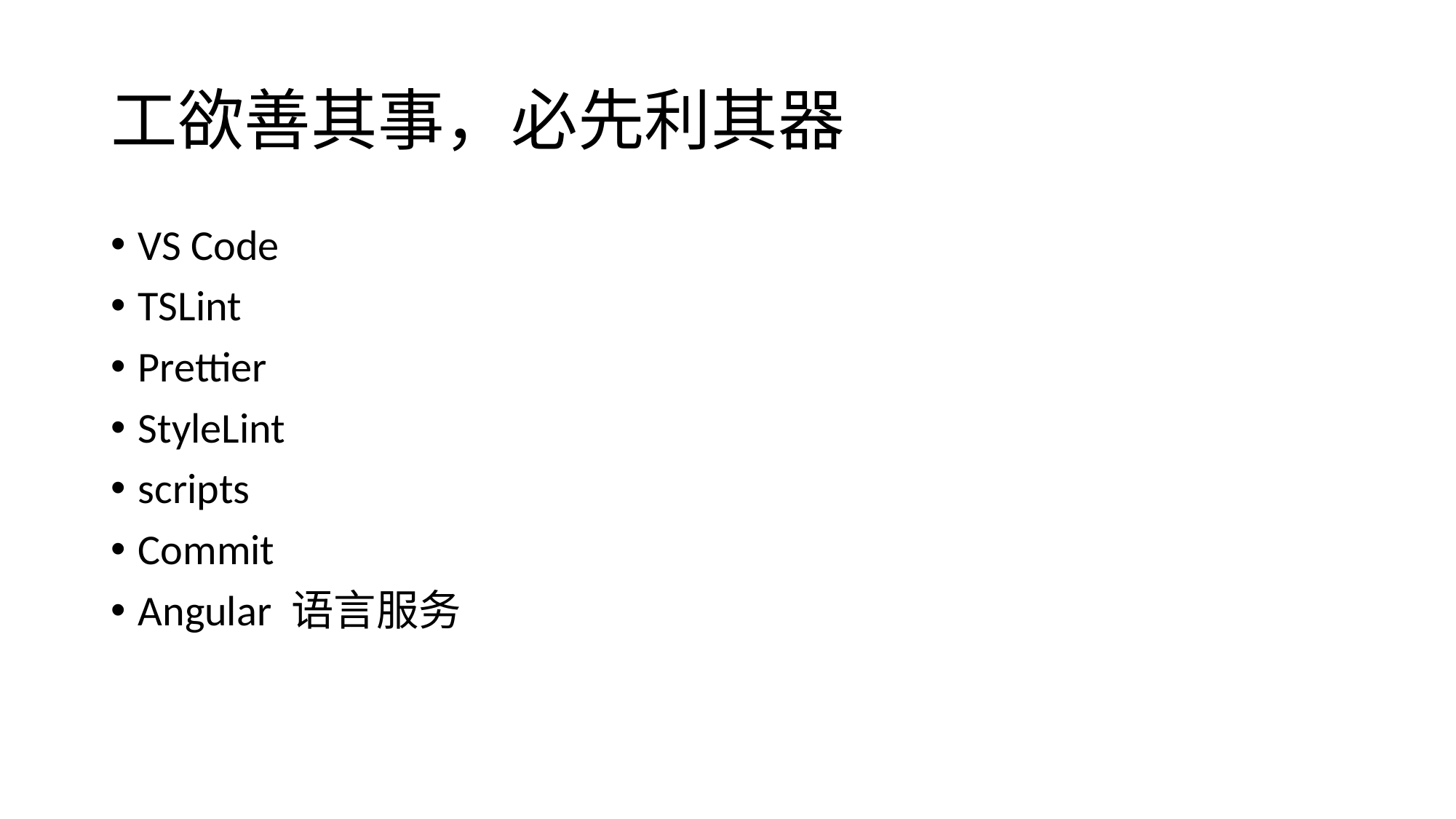

# 工欲善其事，必先利其器
VS Code
TSLint
Prettier
StyleLint
scripts
Commit
Angular 语言服务